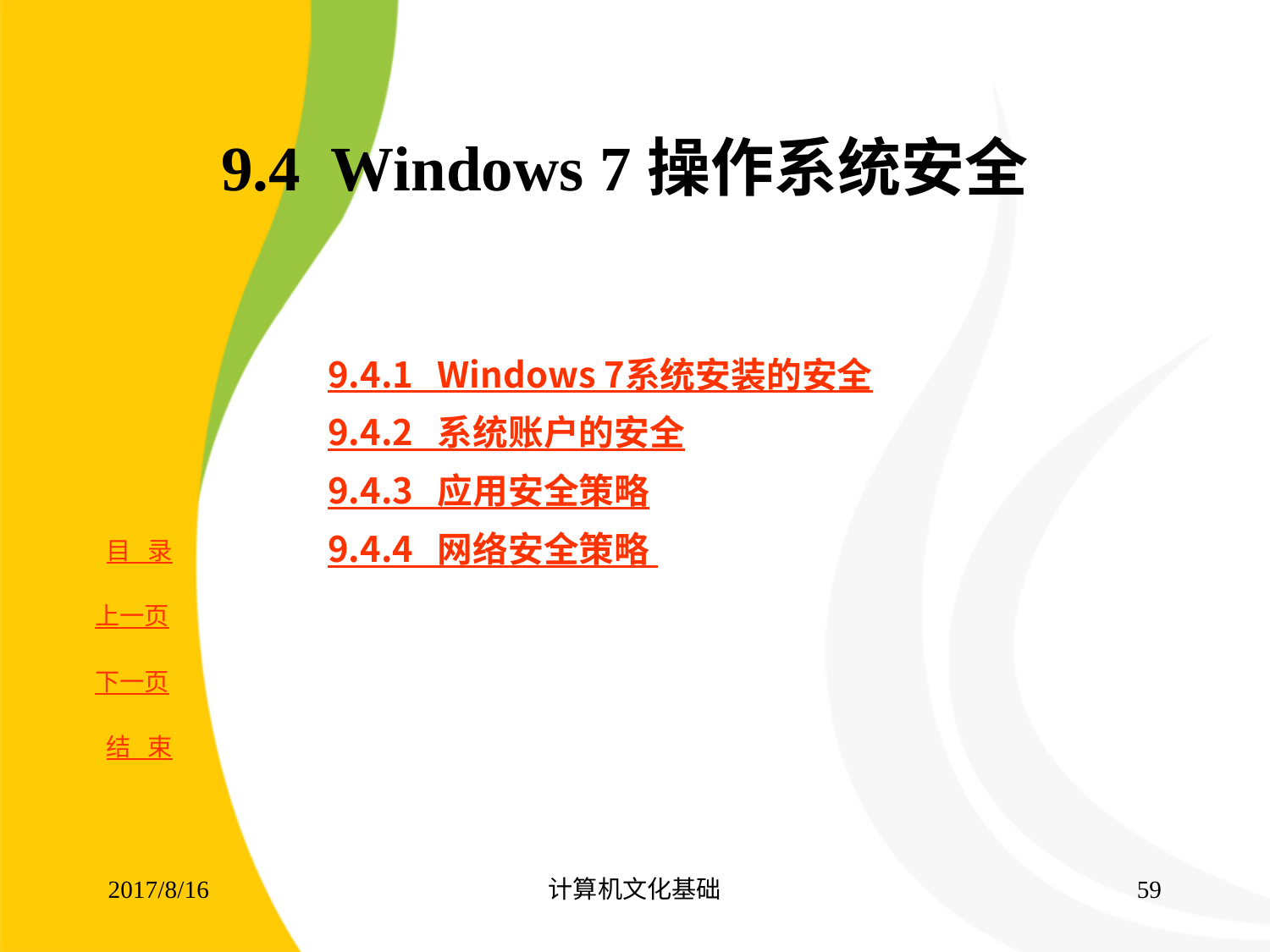

# 9.4  Windows 7操作系统安全
9.4.1   Windows 7系统安装的安全
9.4.2   系统账户的安全
9.4.3   应用安全策略
9.4.4   网络安全策略

2017/8/16
计算机文化基础
59